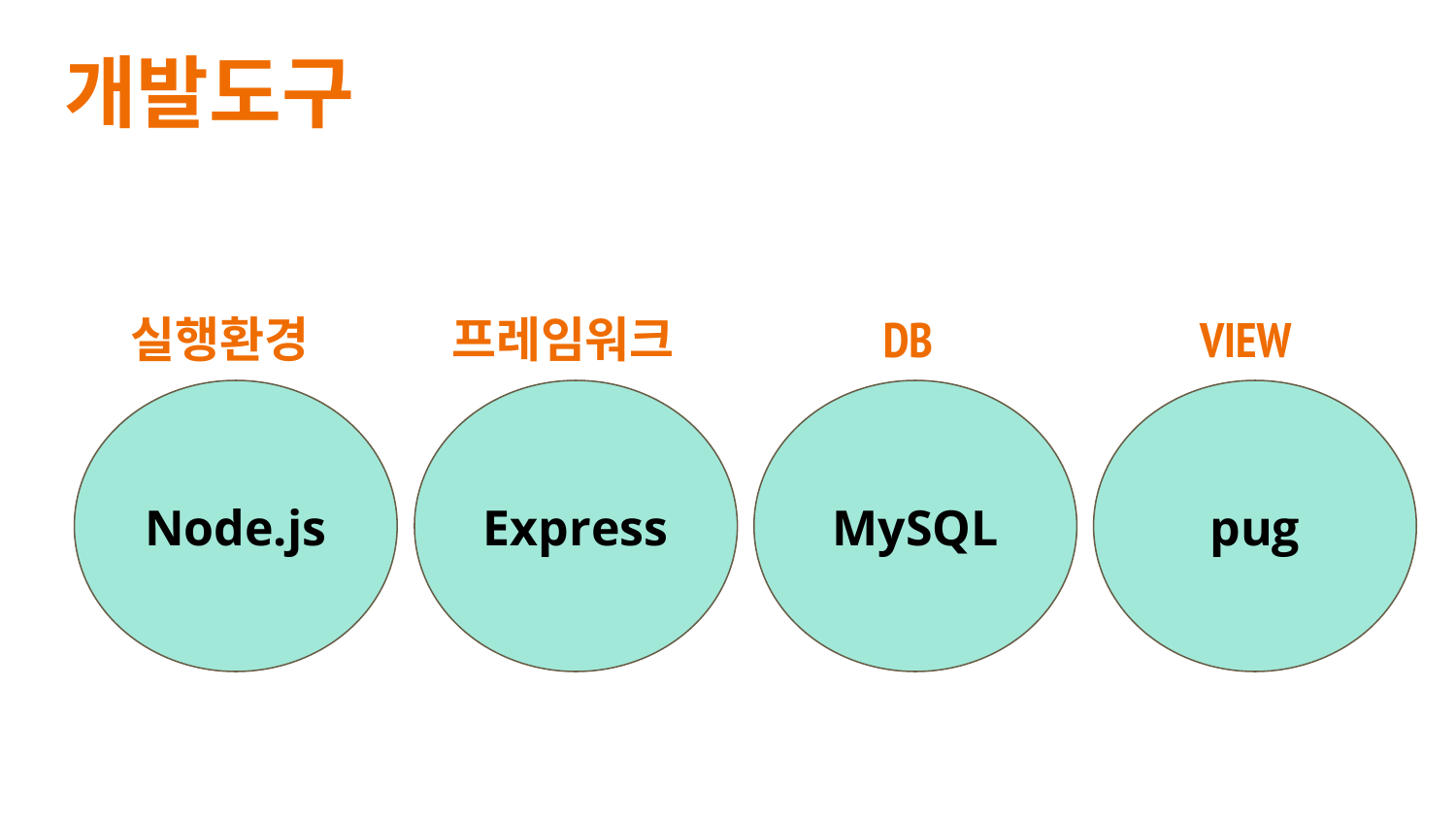

# 개발도구
실행환경
프레임워크
DB
VIEW
Node.js
Express
MySQL
pug